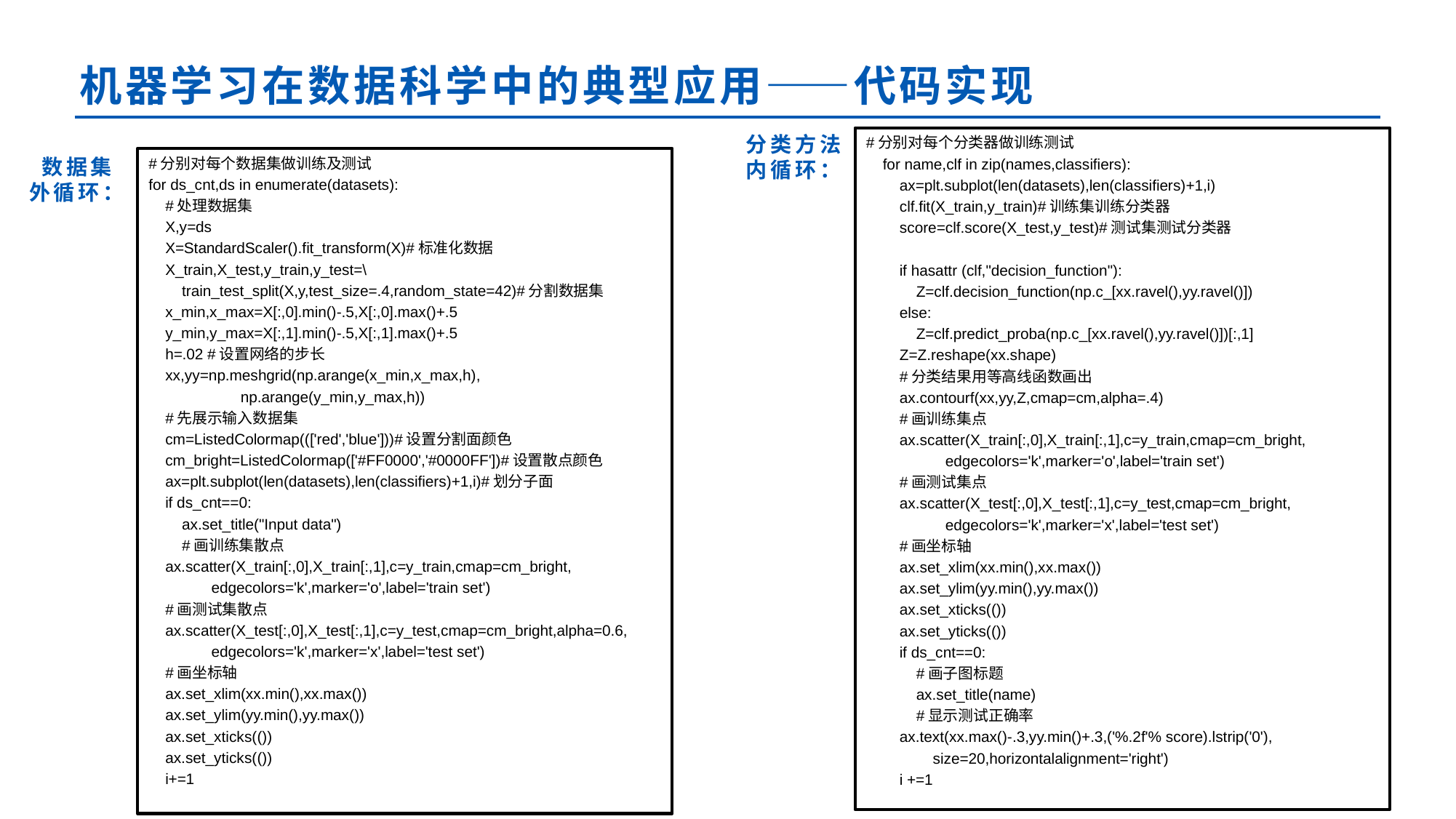

机器学习在数据科学中的典型应用——代码实现
分类方法
内循环：
#分别对每个分类器做训练测试
    for name,clf in zip(names,classifiers):
        ax=plt.subplot(len(datasets),len(classifiers)+1,i)
        clf.fit(X_train,y_train)#训练集训练分类器
        score=clf.score(X_test,y_test)#测试集测试分类器

        if hasattr (clf,"decision_function"):
            Z=clf.decision_function(np.c_[xx.ravel(),yy.ravel()])
        else:
            Z=clf.predict_proba(np.c_[xx.ravel(),yy.ravel()])[:,1]
        Z=Z.reshape(xx.shape)
        #分类结果用等高线函数画出
        ax.contourf(xx,yy,Z,cmap=cm,alpha=.4)
        #画训练集点
        ax.scatter(X_train[:,0],X_train[:,1],c=y_train,cmap=cm_bright,
                   edgecolors='k',marker='o',label='train set')
        #画测试集点
        ax.scatter(X_test[:,0],X_test[:,1],c=y_test,cmap=cm_bright,
                   edgecolors='k',marker='x',label='test set')
        #画坐标轴
        ax.set_xlim(xx.min(),xx.max())
        ax.set_ylim(yy.min(),yy.max())
        ax.set_xticks(())
        ax.set_yticks(())
        if ds_cnt==0:
            #画子图标题
            ax.set_title(name)
            #显示测试正确率
        ax.text(xx.max()-.3,yy.min()+.3,('%.2f'% score).lstrip('0'),
                size=20,horizontalalignment='right')
        i +=1
数据集
外循环：
#分别对每个数据集做训练及测试
for ds_cnt,ds in enumerate(datasets):
    #处理数据集
    X,y=ds
    X=StandardScaler().fit_transform(X)#标准化数据
    X_train,X_test,y_train,y_test=\
        train_test_split(X,y,test_size=.4,random_state=42)#分割数据集
    x_min,x_max=X[:,0].min()-.5,X[:,0].max()+.5
    y_min,y_max=X[:,1].min()-.5,X[:,1].max()+.5
    h=.02 #设置网络的步长
    xx,yy=np.meshgrid(np.arange(x_min,x_max,h),
                      np.arange(y_min,y_max,h))
    #先展示输入数据集
    cm=ListedColormap((['red','blue']))#设置分割面颜色
    cm_bright=ListedColormap(['#FF0000','#0000FF'])#设置散点颜色
    ax=plt.subplot(len(datasets),len(classifiers)+1,i)#划分子面
    if ds_cnt==0:
        ax.set_title("Input data")
        #画训练集散点
    ax.scatter(X_train[:,0],X_train[:,1],c=y_train,cmap=cm_bright,
               edgecolors='k',marker='o',label='train set')
    #画测试集散点
    ax.scatter(X_test[:,0],X_test[:,1],c=y_test,cmap=cm_bright,alpha=0.6,
               edgecolors='k',marker='x',label='test set')
    #画坐标轴
    ax.set_xlim(xx.min(),xx.max())
    ax.set_ylim(yy.min(),yy.max())
    ax.set_xticks(())
    ax.set_yticks(())
    i+=1
9